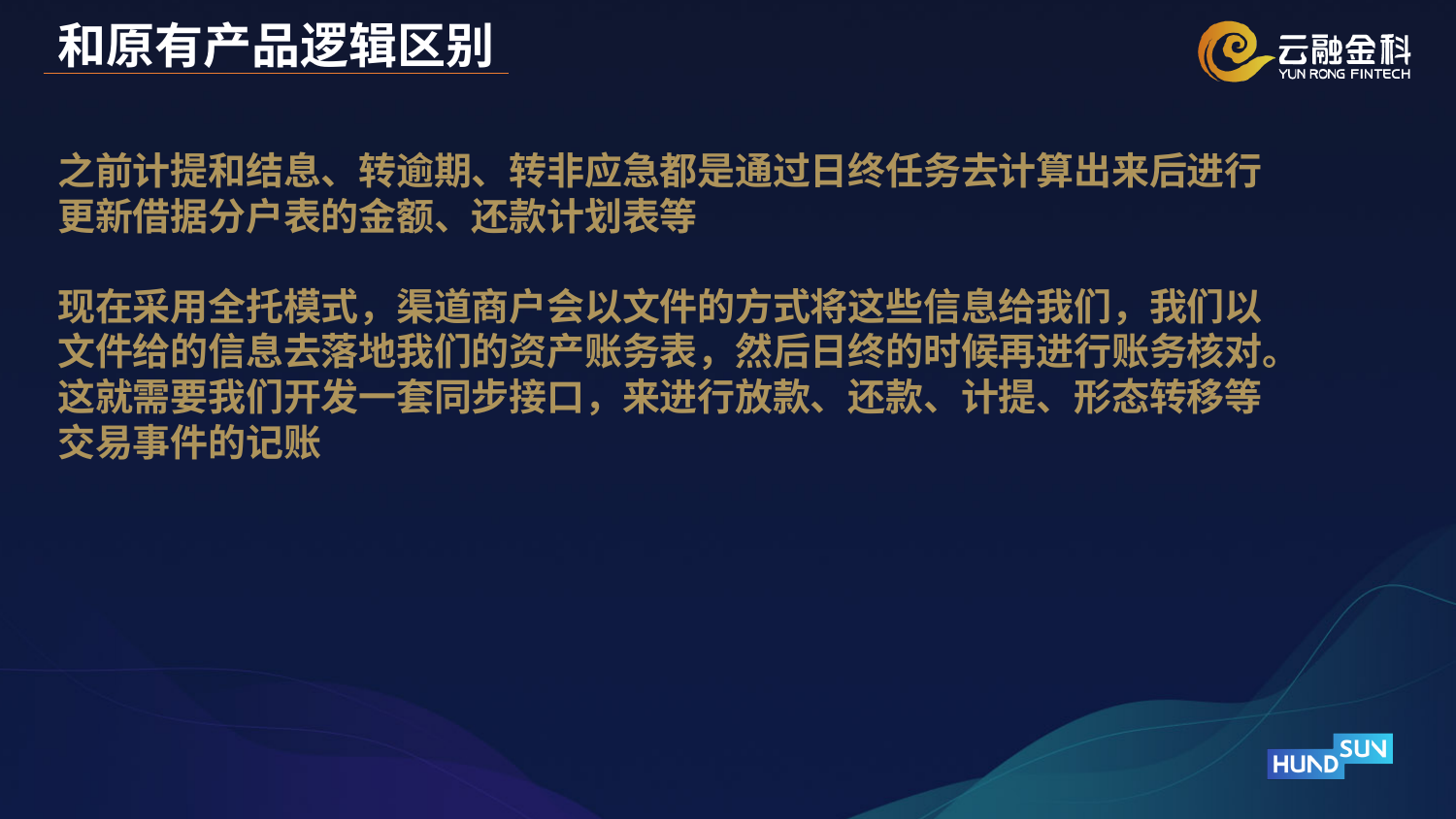

和原有产品逻辑区别

之前计提和结息、转逾期、转非应急都是通过日终任务去计算出来后进行更新借据分户表的金额、还款计划表等

现在采用全托模式，渠道商户会以文件的方式将这些信息给我们，我们以文件给的信息去落地我们的资产账务表，然后日终的时候再进行账务核对。这就需要我们开发一套同步接口，来进行放款、还款、计提、形态转移等交易事件的记账